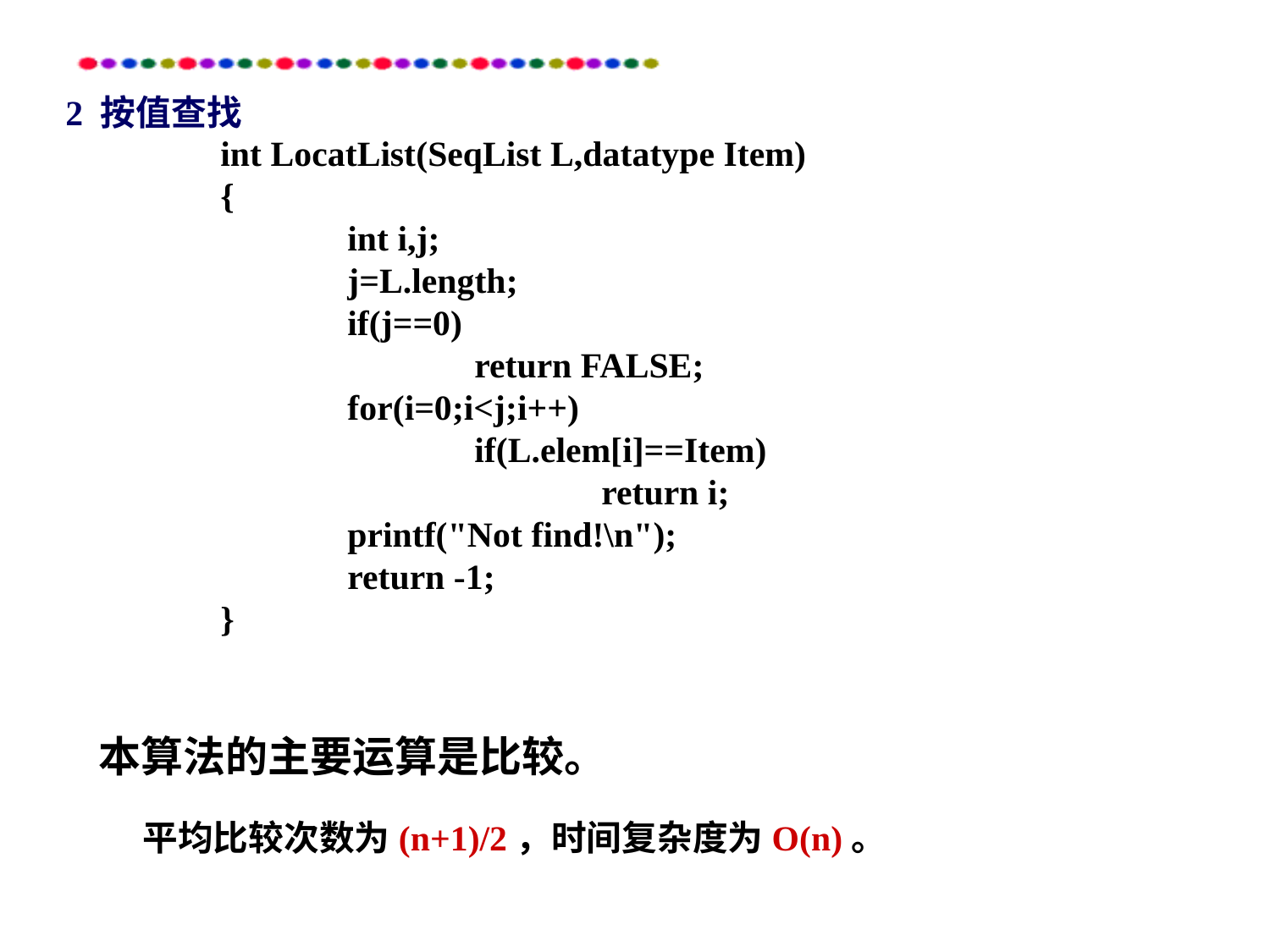

2 按值查找
int LocatList(SeqList L,datatype Item)
{
	int i,j;
	j=L.length;
	if(j==0)
		return FALSE;
	for(i=0;i<j;i++)
		if(L.elem[i]==Item)
			return i;
	printf("Not find!\n");
	return -1;
}
本算法的主要运算是比较。
平均比较次数为(n+1)/2，时间复杂度为O(n)。